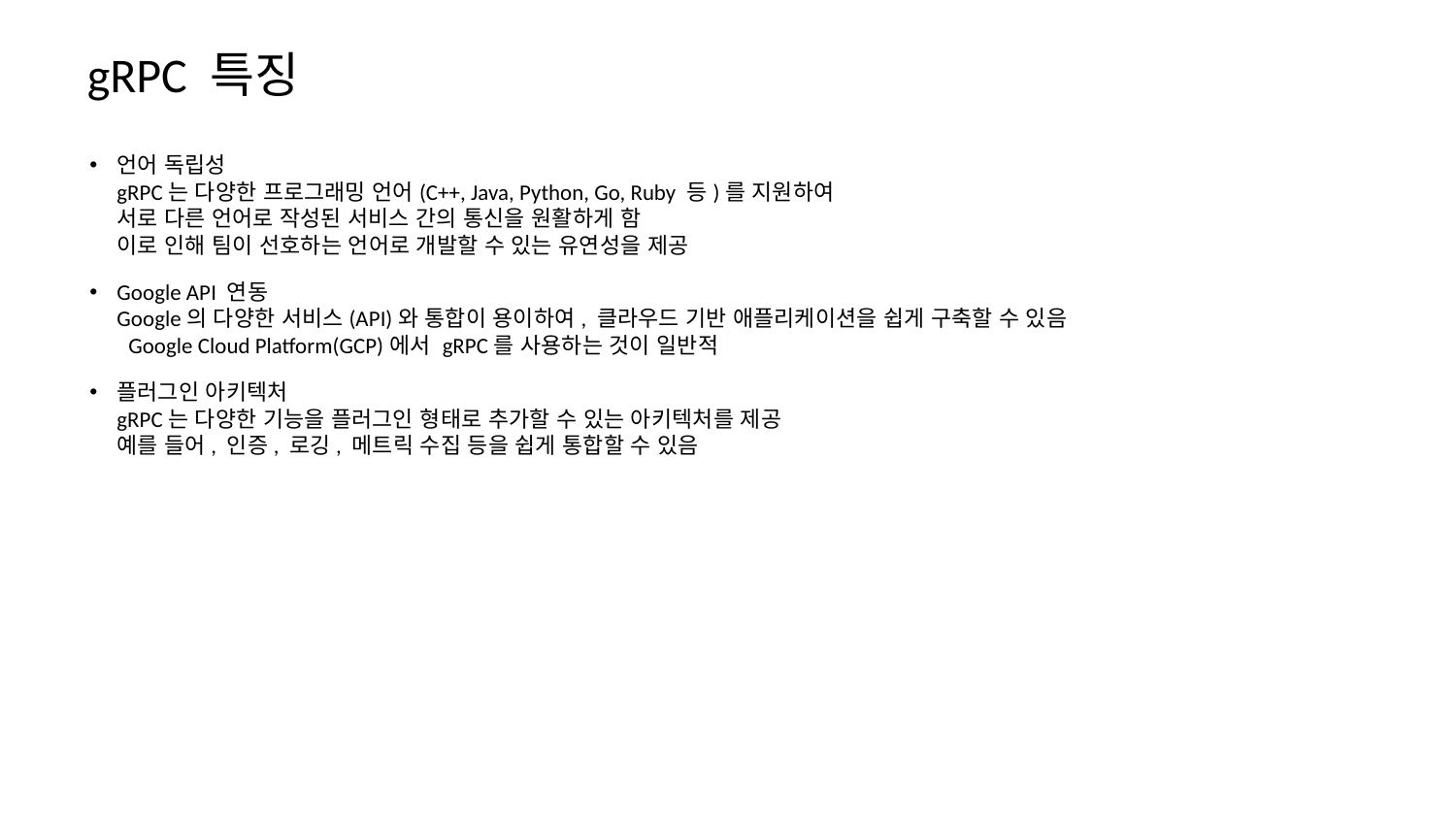

gRPC 특징
언어 독립성
gRPC는 다양한 프로그래밍 언어(C++, Java, Python, Go, Ruby 등)를 지원하여
서로 다른 언어로 작성된 서비스 간의 통신을 원활하게 함
이로 인해 팀이 선호하는 언어로 개발할 수 있는 유연성을 제공
Google API 연동
Google의 다양한 서비스(API)와 통합이 용이하여, 클라우드 기반 애플리케이션을 쉽게 구축할 수 있음
 Google Cloud Platform(GCP)에서 gRPC를 사용하는 것이 일반적
플러그인 아키텍처
gRPC는 다양한 기능을 플러그인 형태로 추가할 수 있는 아키텍처를 제공
예를 들어, 인증, 로깅, 메트릭 수집 등을 쉽게 통합할 수 있음